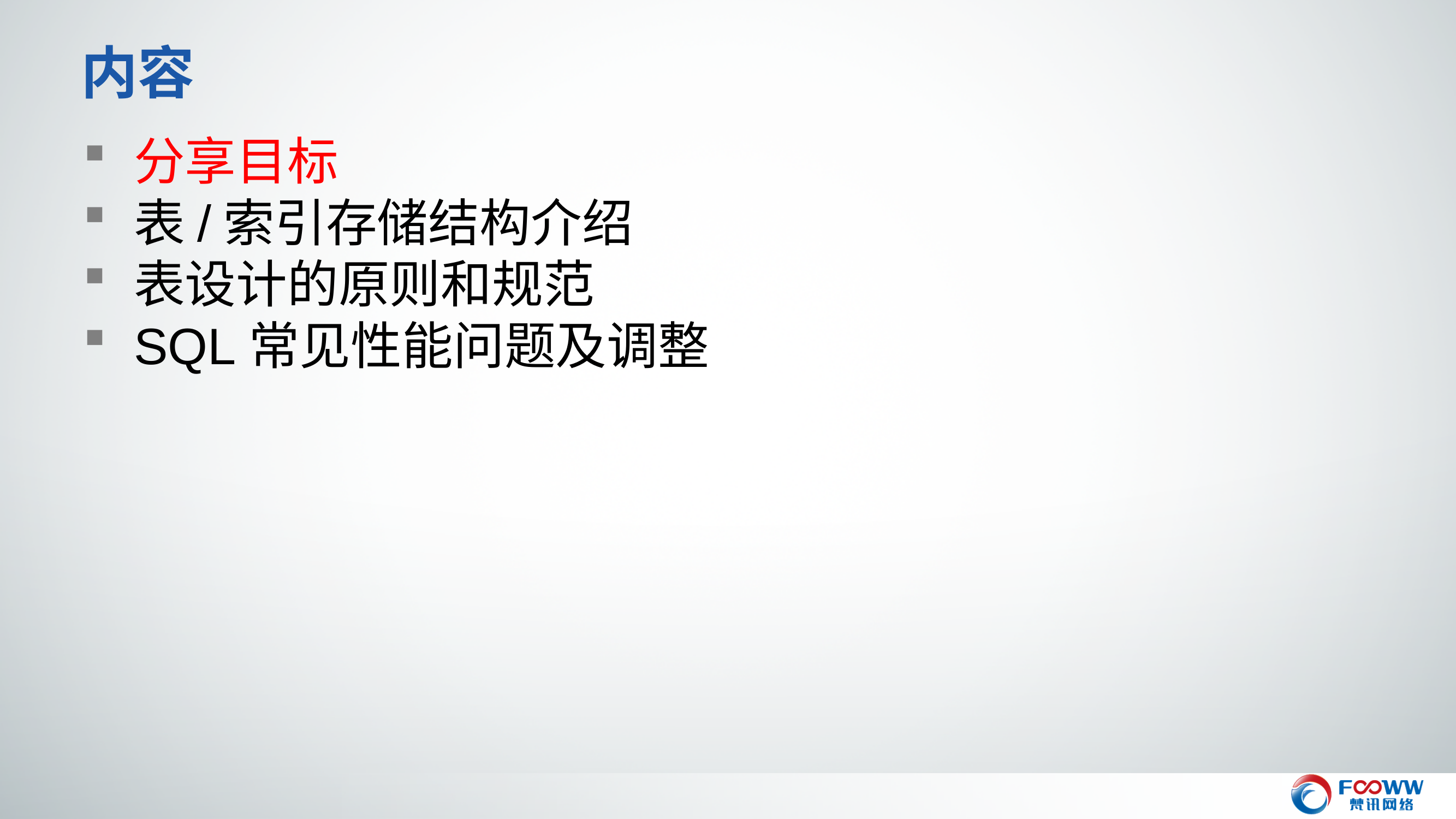

# 内容
分享目标
表/索引存储结构介绍
表设计的原则和规范
SQL常见性能问题及调整